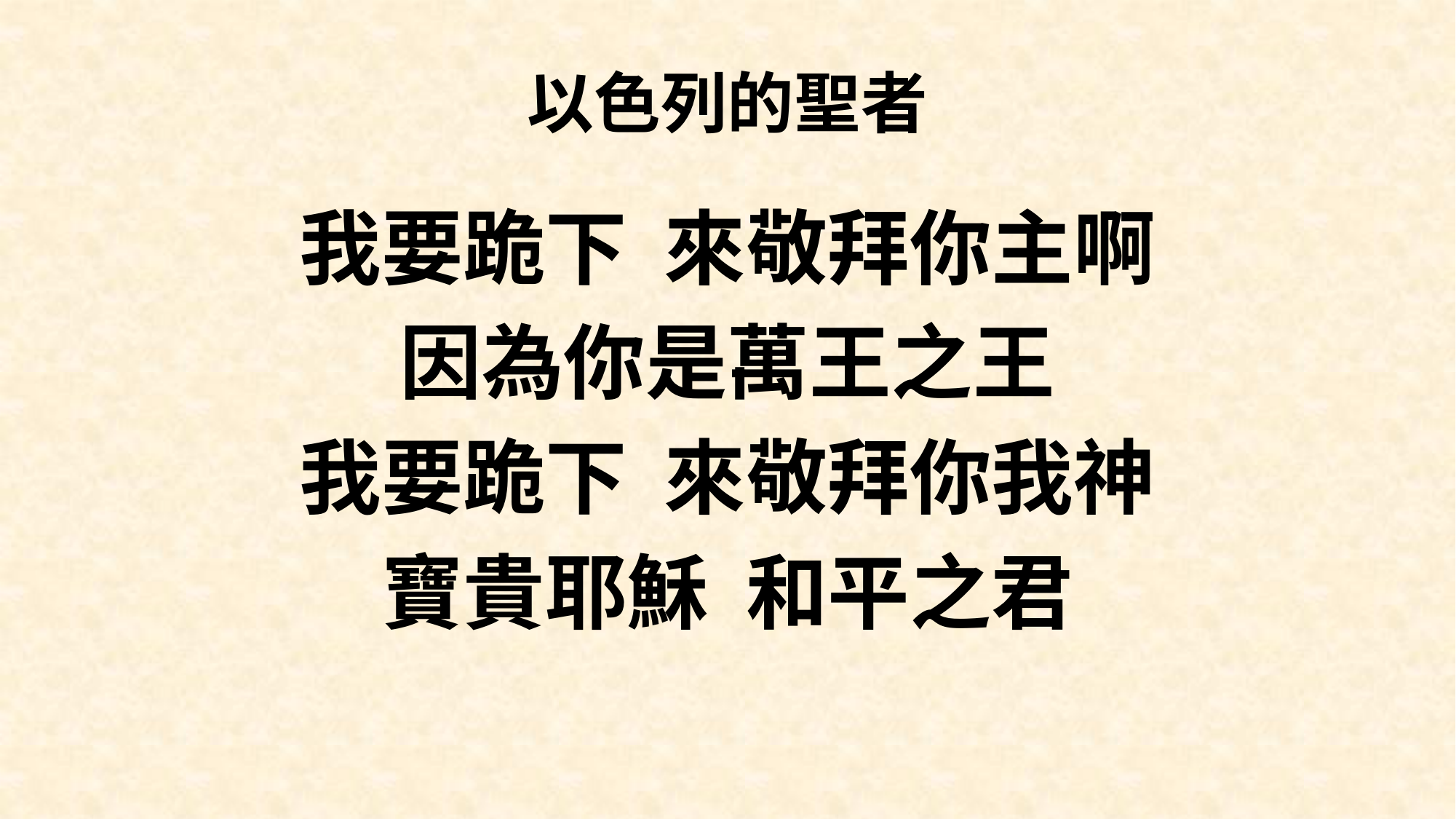

# 以色列的聖者
我要跪下  來敬拜你主啊
因為你是萬王之王
我要跪下  來敬拜你我神
寶貴耶穌  和平之君